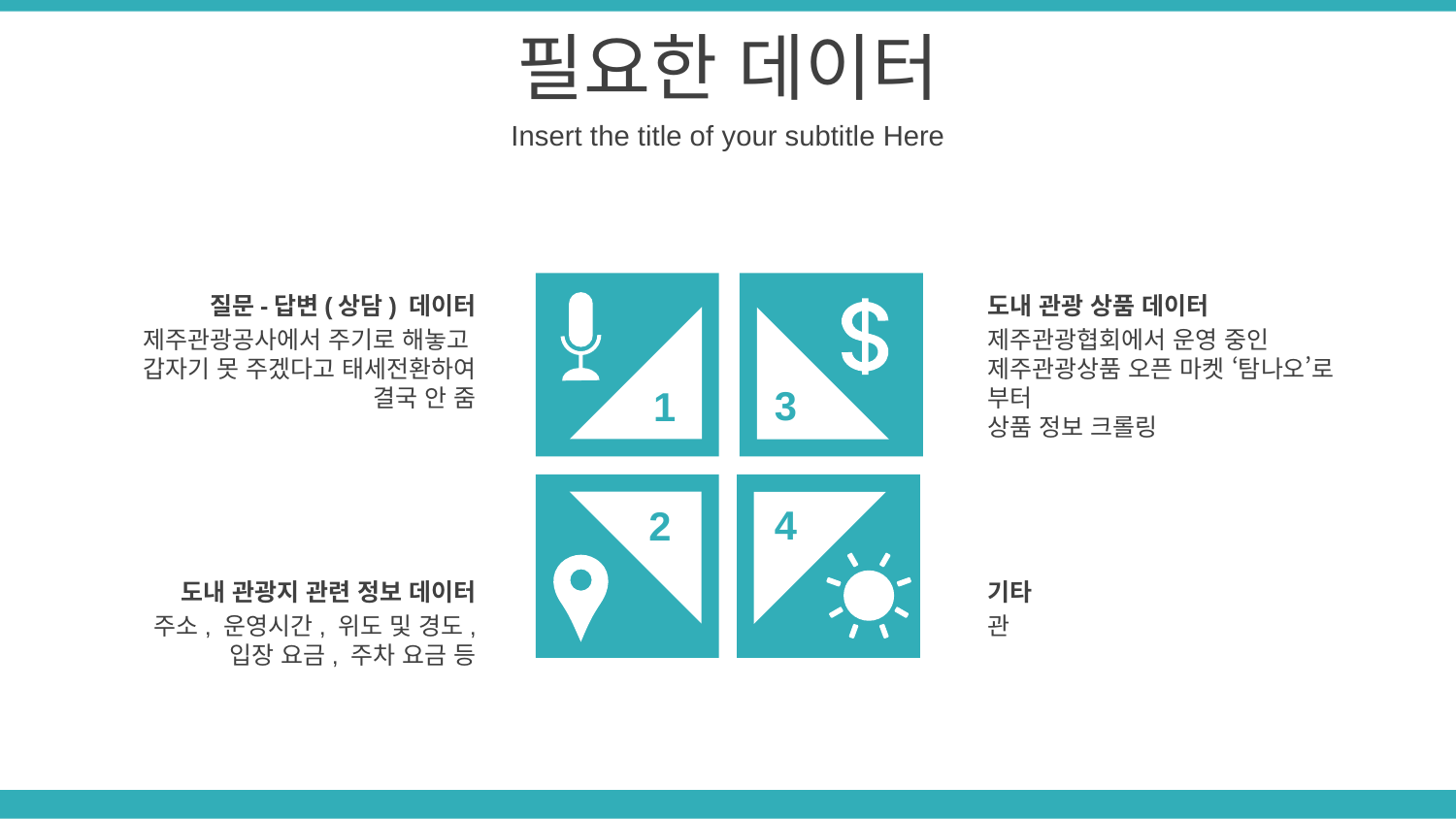

필요한 데이터
Insert the title of your subtitle Here

질문-답변(상담) 데이터
제주관광공사에서 주기로 해놓고
갑자기 못 주겠다고 태세전환하여
결국 안 줌
도내 관광 상품 데이터
제주관광협회에서 운영 중인
제주관광상품 오픈 마켓 ‘탐나오’로 부터
상품 정보 크롤링

3
1

4
2

도내 관광지 관련 정보 데이터
주소, 운영시간, 위도 및 경도,
입장 요금, 주차 요금 등
기타
관